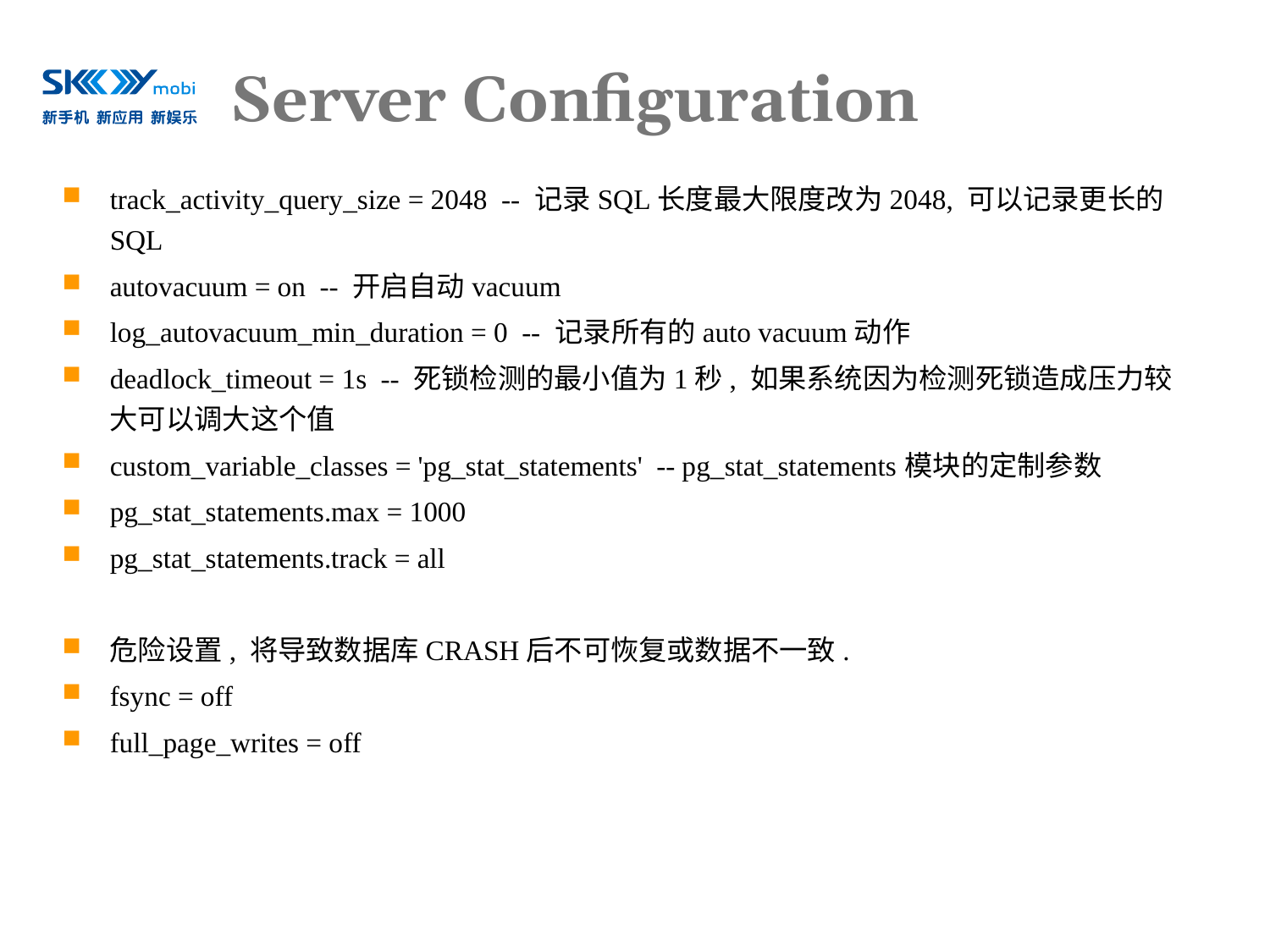

# Server Configuration
track_activity_query_size = 2048  -- 记录SQL长度最大限度改为2048, 可以记录更长的SQL
autovacuum = on  -- 开启自动vacuum
log_autovacuum_min_duration = 0  -- 记录所有的auto vacuum动作
deadlock_timeout = 1s  -- 死锁检测的最小值为1秒, 如果系统因为检测死锁造成压力较大可以调大这个值
custom_variable_classes = 'pg_stat_statements'  -- pg_stat_statements模块的定制参数
pg_stat_statements.max = 1000
pg_stat_statements.track = all

危险设置, 将导致数据库CRASH后不可恢复或数据不一致.
fsync = off
full_page_writes = off